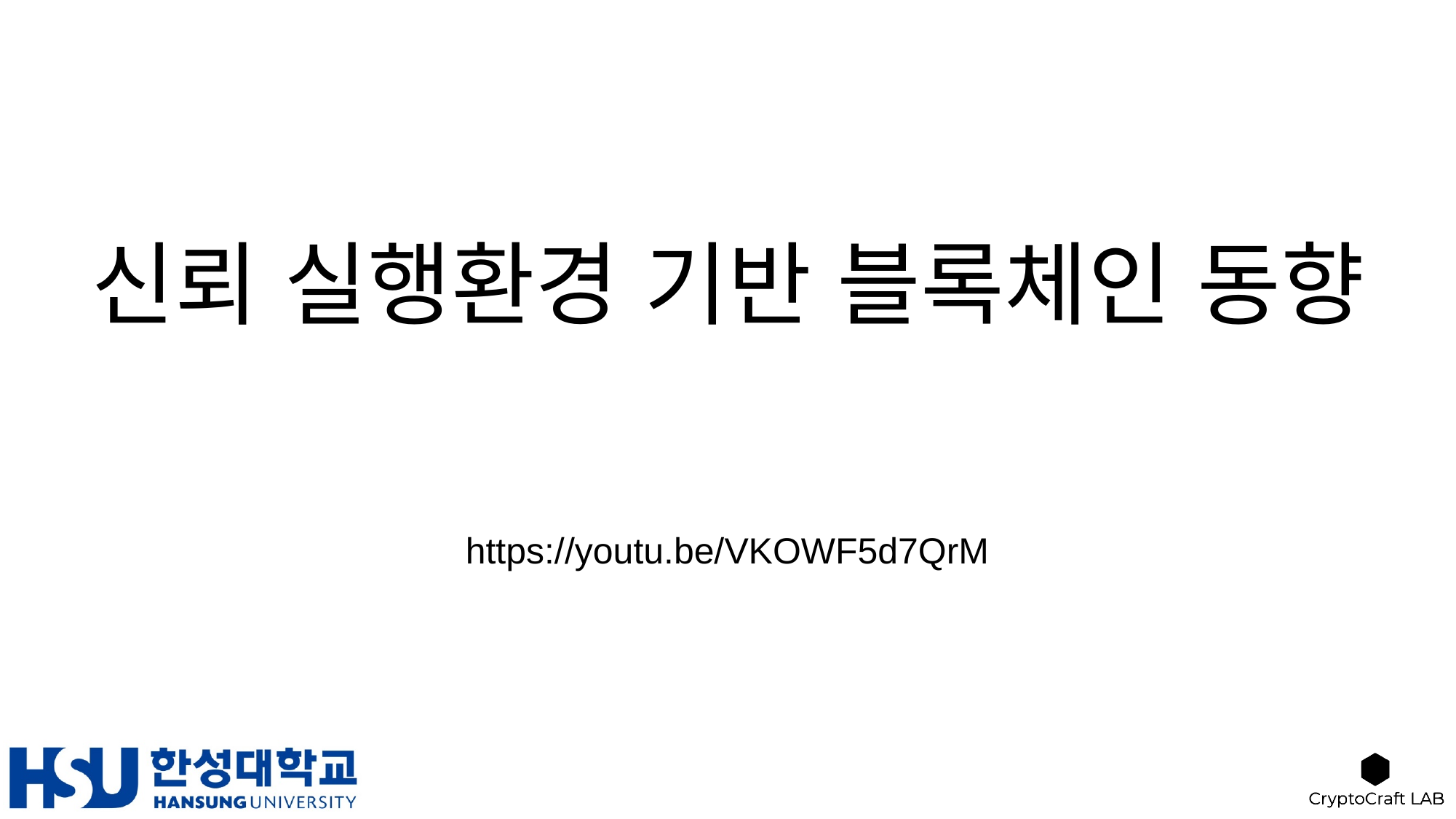

# 신뢰 실행환경 기반 블록체인 동향
https://youtu.be/VKOWF5d7QrM